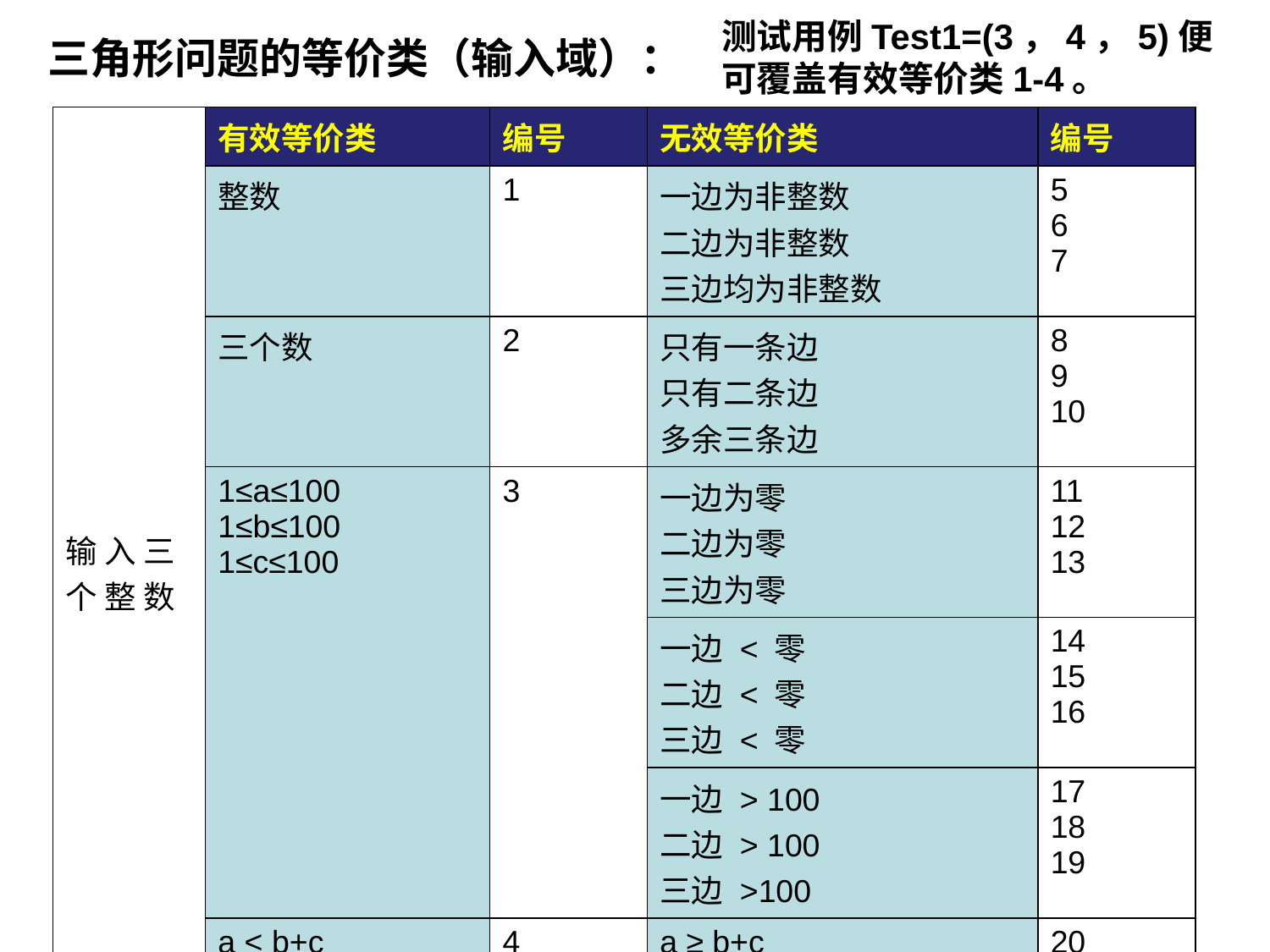

测试用例Test1=(3，4，5)便可覆盖有效等价类1-4。
三角形问题的等价类（输入域）：
| 输 入 三 个 整 数 | 有效等价类 | 编号 | 无效等价类 | 编号 |
| --- | --- | --- | --- | --- |
|  | 整数 | 1 | 一边为非整数 二边为非整数 三边均为非整数 | 5 6 7 |
|  | 三个数 | 2 | 只有一条边 只有二条边 多余三条边 | 8 9 10 |
|  | 1≤a≤100 1≤b≤100 1≤c≤100 | 3 | 一边为零 二边为零 三边为零 | 11 12 13 |
|  |  |  | 一边 < 零 二边 < 零 三边 < 零 | 14 15 16 |
|  |  |  | 一边 > 100 二边 > 100 三边 >100 | 17 18 19 |
|  | a < b+c b < a+c c < a+c | 4 | a ≥ b+c b ≥ a+c c ≥ a+c | 20 21 22 |